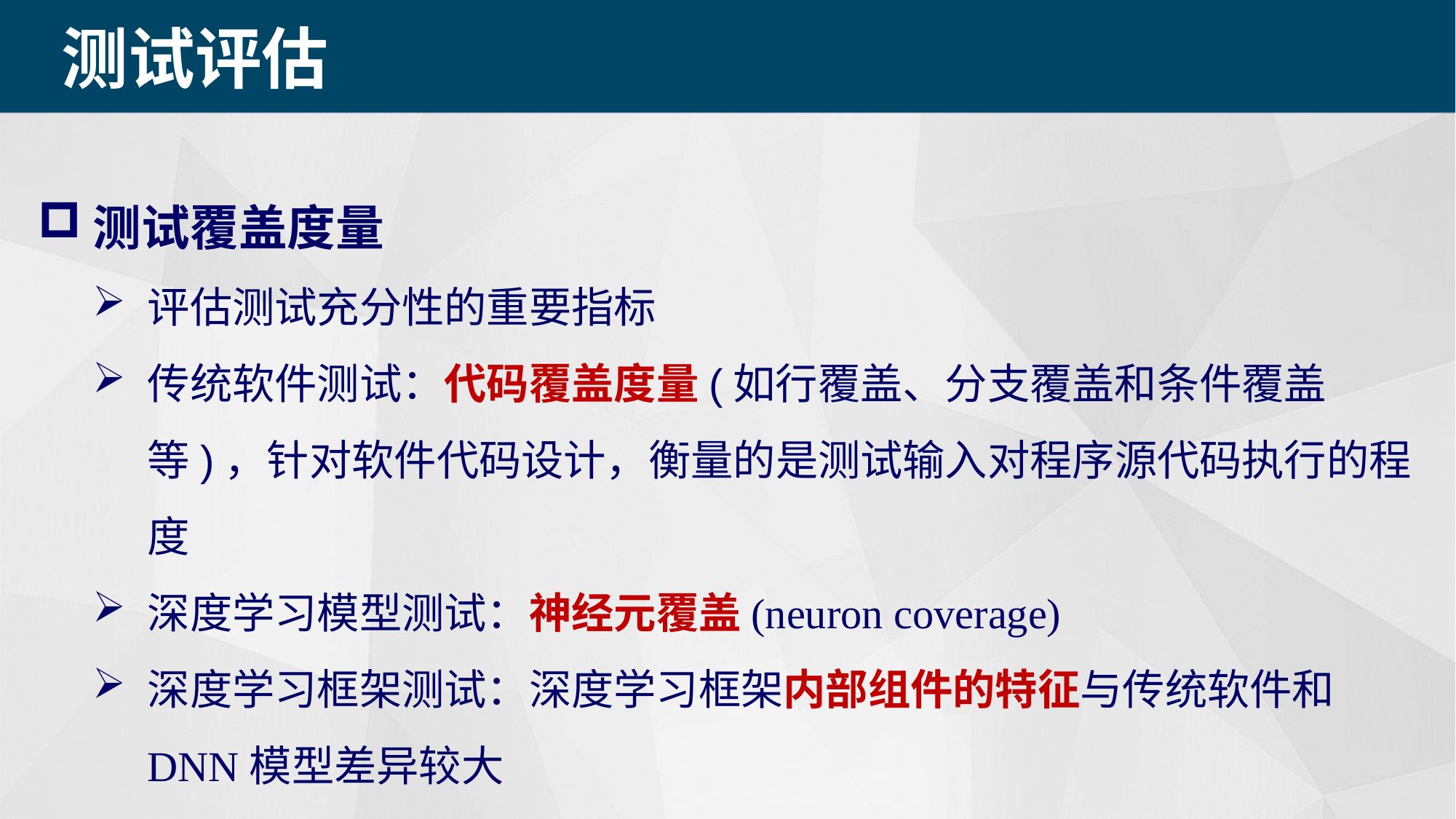

测试评估
测试覆盖度量
评估测试充分性的重要指标
传统软件测试：代码覆盖度量(如行覆盖、分支覆盖和条件覆盖等)，针对软件代码设计，衡量的是测试输入对程序源代码执行的程度
深度学习模型测试：神经元覆盖(neuron coverage)
深度学习框架测试：深度学习框架内部组件的特征与传统软件和DNN模型差异较大